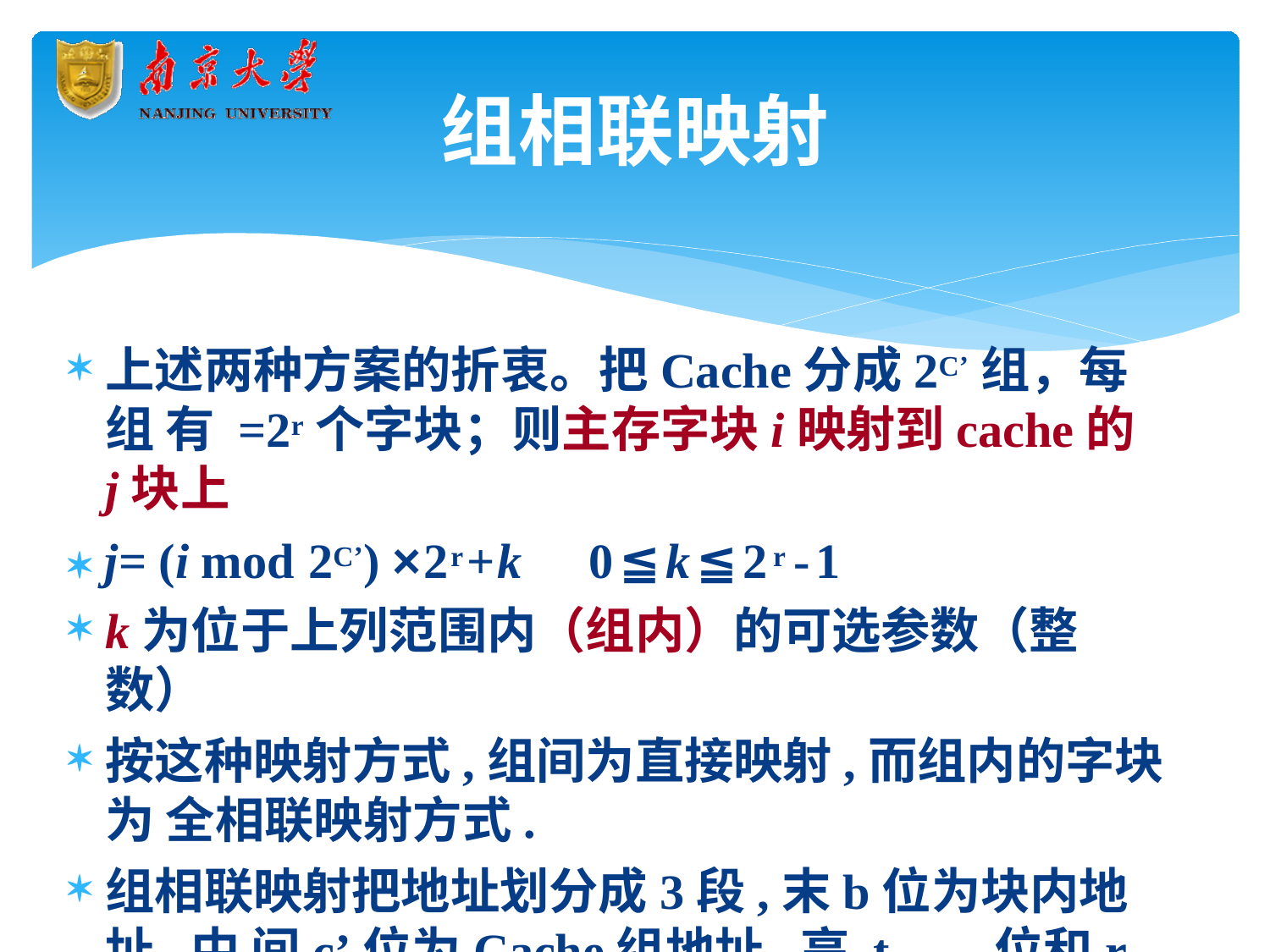

# 组相联映射
上述两种方案的折衷。把Cache分成2C’组，每组 有 =2r个字块；则主存字块i映射到cache的j块上
∗ j= (i mod 2C’) ×2r+k	0≦k≦2r-1
k为位于上列范围内（组内）的可选参数（整数）
按这种映射方式,组间为直接映射,而组内的字块为 全相联映射方式.
组相联映射把地址划分成3段,末b位为块内地址,中 间c’位为Cache组地址,高 t	位和r位形成标记字段